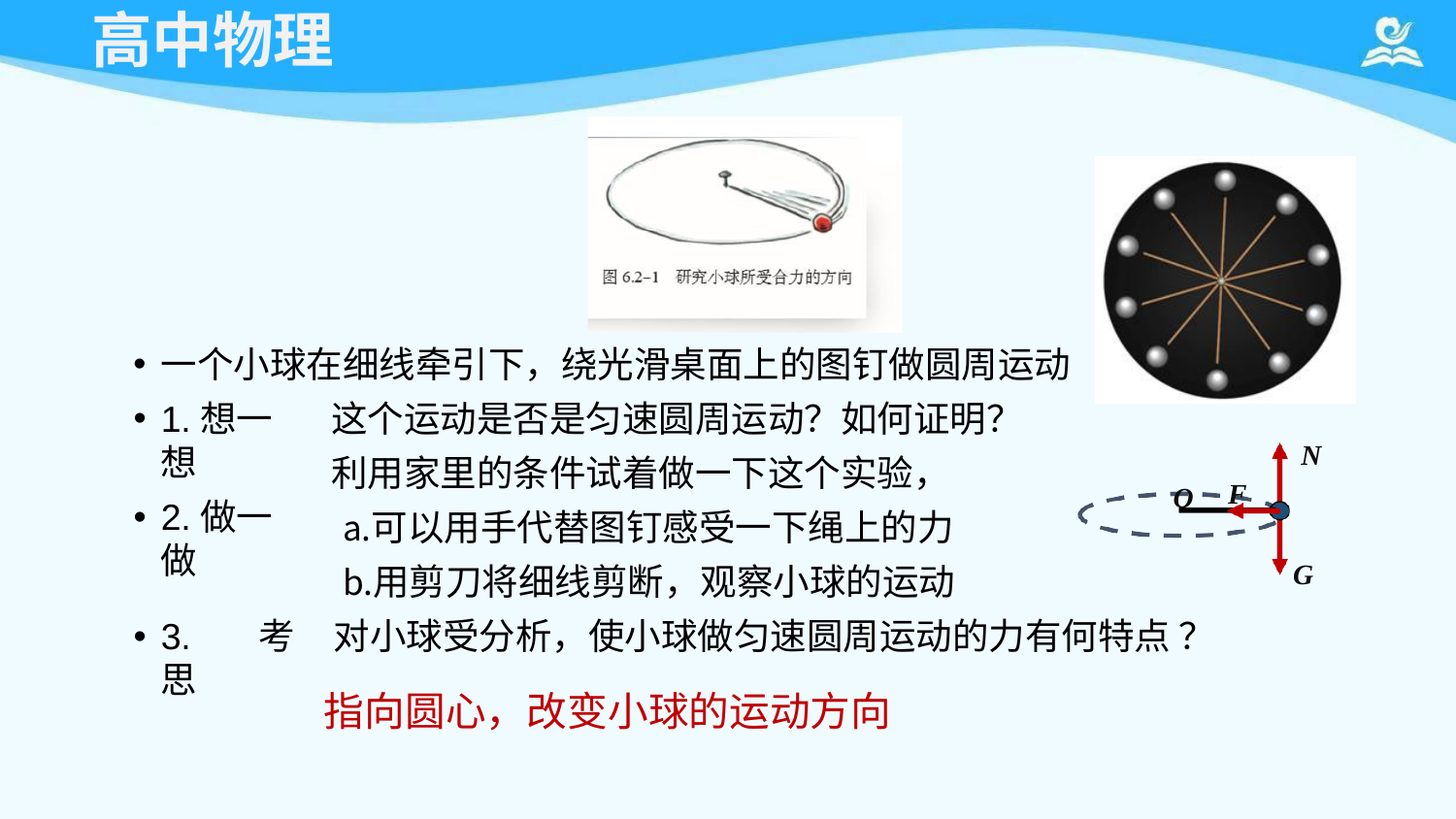

# 高中物理

一个小球在细线牵引下，绕光滑桌面上的图钉做圆周运动
1.想一想
2.做一做
这个运动是否是匀速圆周运动？如何证明？ 利用家里的条件试着做一下这个实验，
可以用手代替图钉感受一下绳上的力
用剪刀将细线剪断，观察小球的运动
N

F
O
G
考	对小球受分析，使小球做匀速圆周运动的力有何特点 ？
指向圆心，改变小球的运动方向
3.思